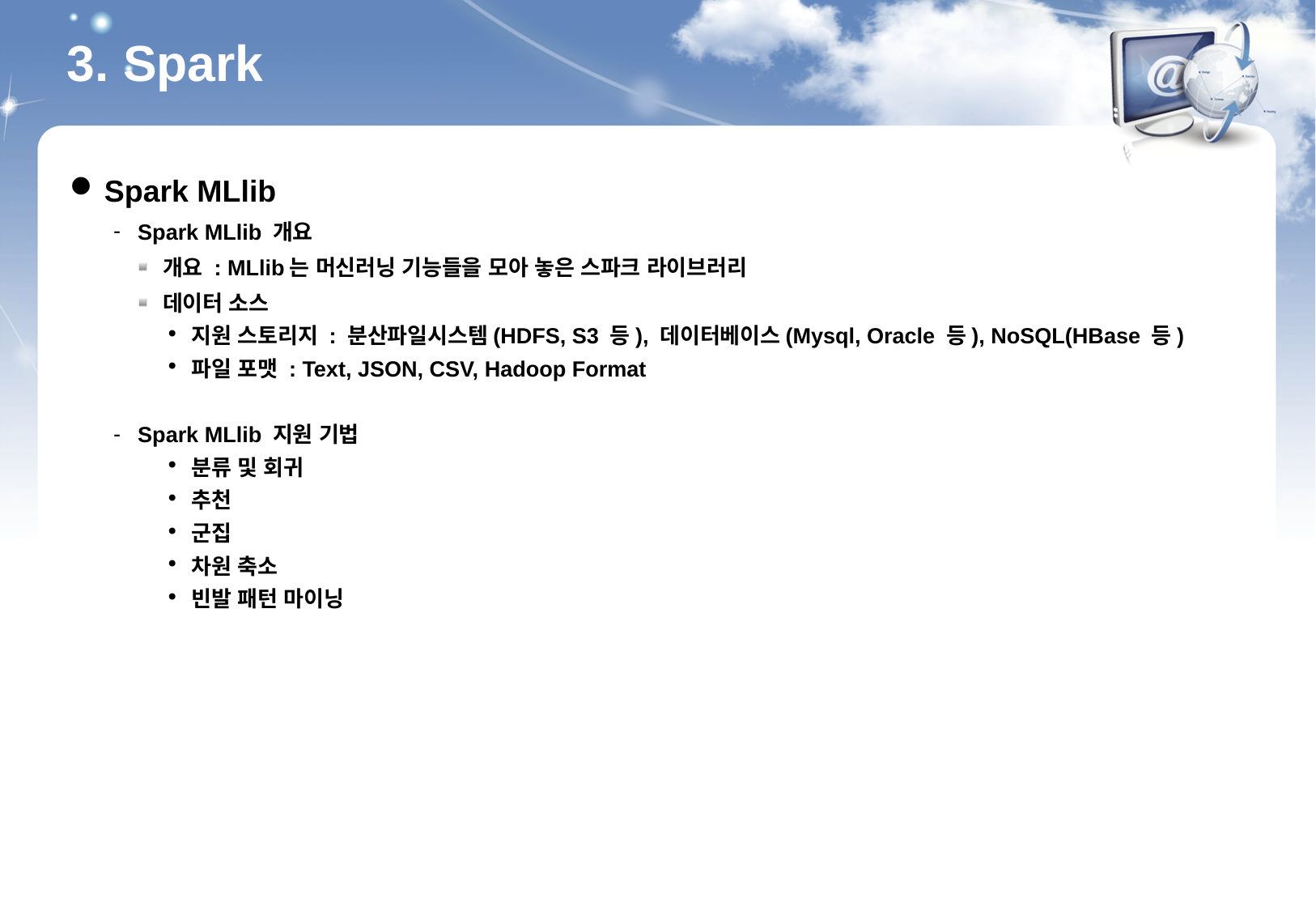

3. Spark
Spark MLlib
Spark MLlib 개요
 개요 : MLlib는 머신러닝 기능들을 모아 놓은 스파크 라이브러리
 데이터 소스
지원 스토리지 : 분산파일시스템(HDFS, S3 등), 데이터베이스(Mysql, Oracle 등), NoSQL(HBase 등)
파일 포맷 : Text, JSON, CSV, Hadoop Format

Spark MLlib 지원 기법
분류 및 회귀
추천
군집
차원 축소
빈발 패턴 마이닝